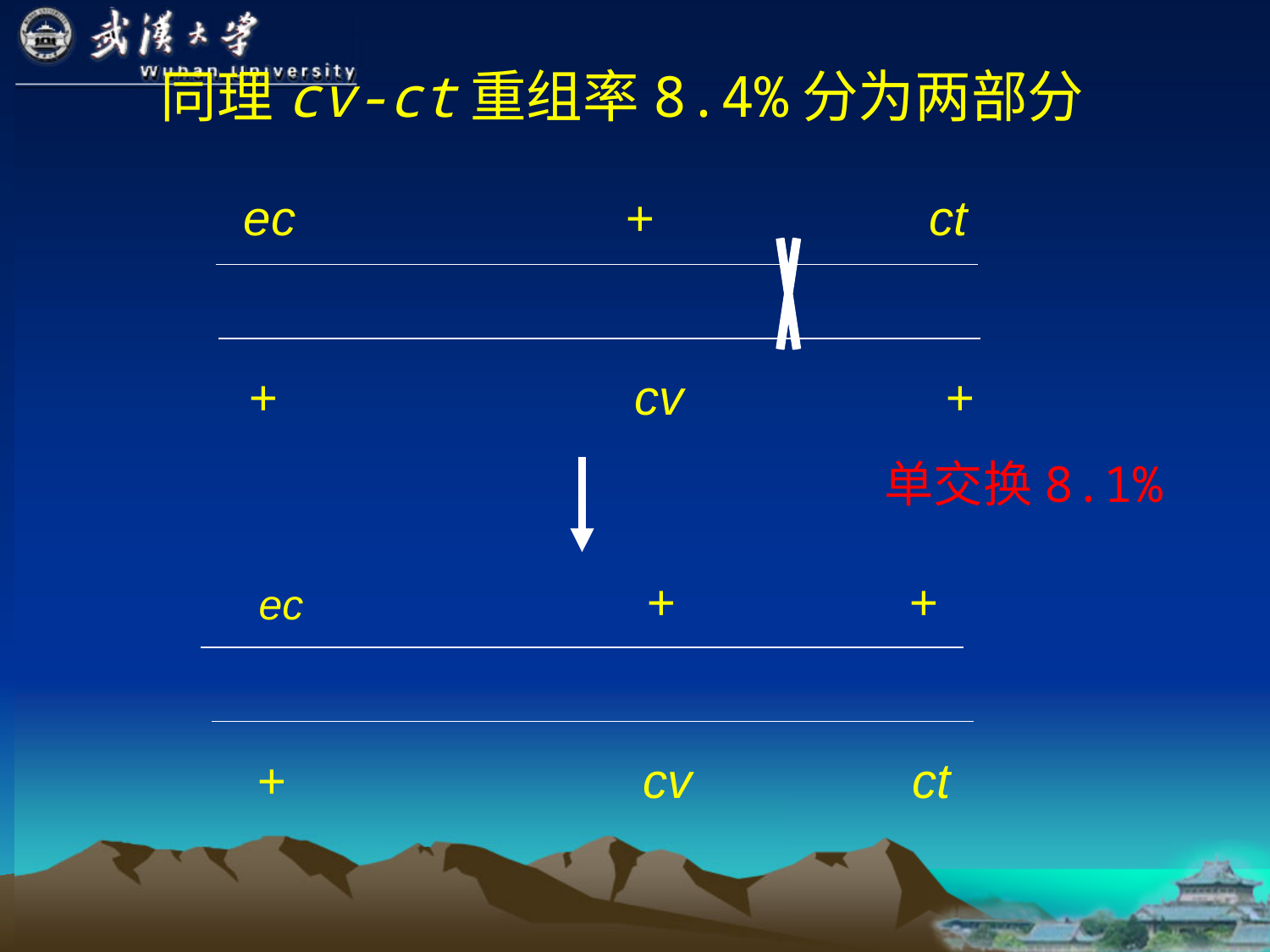

同理cv-ct重组率8.4%分为两部分
ec                        +                    ct
+                          cv                   +

单交换8.1%
 ec                         +                 +
 +                          cv                ct